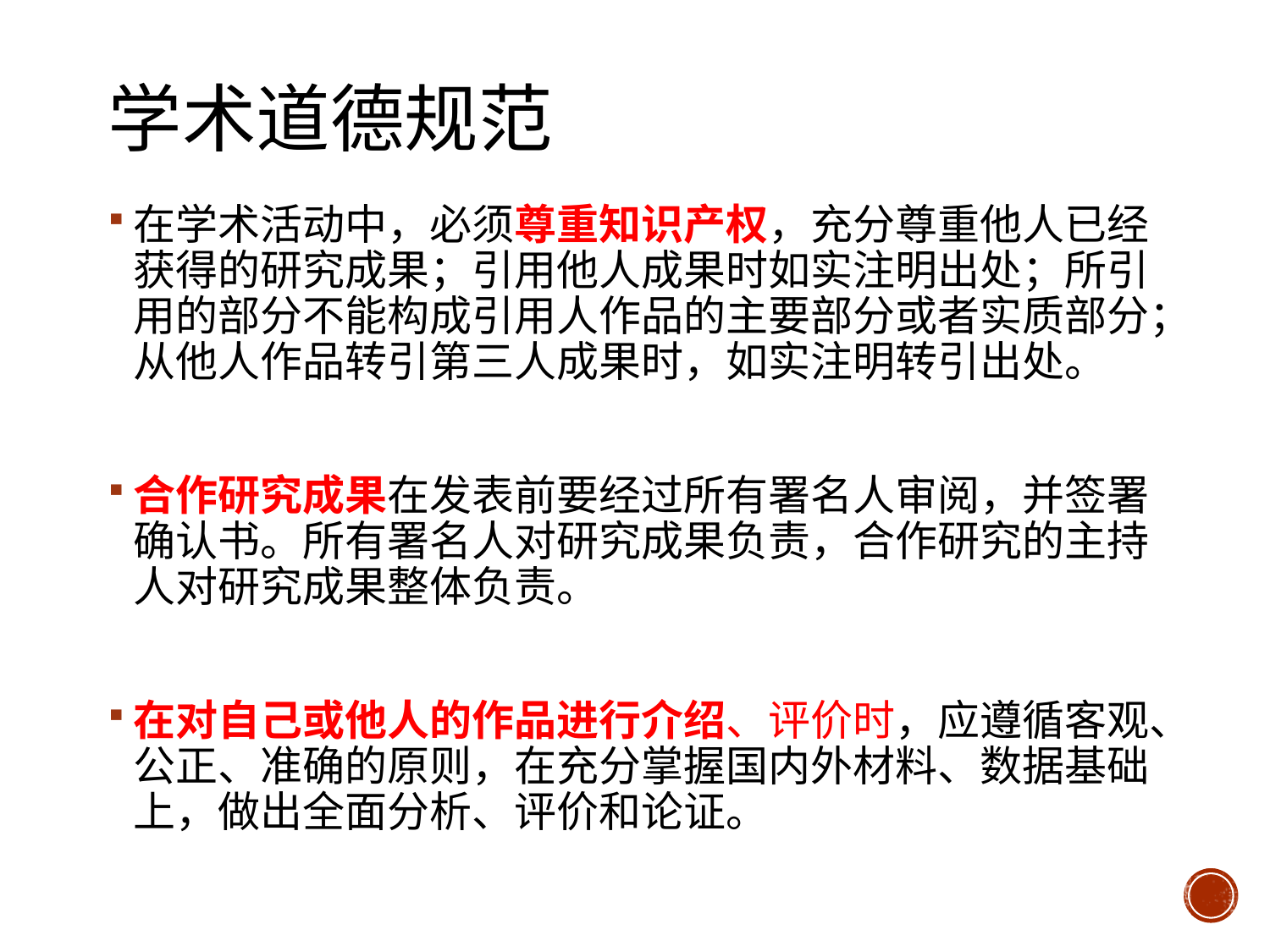

# 学术道德规范
在学术活动中，必须尊重知识产权，充分尊重他人已经获得的研究成果；引用他人成果时如实注明出处；所引用的部分不能构成引用人作品的主要部分或者实质部分；从他人作品转引第三人成果时，如实注明转引出处。

合作研究成果在发表前要经过所有署名人审阅，并签署确认书。所有署名人对研究成果负责，合作研究的主持人对研究成果整体负责。

在对自己或他人的作品进行介绍、评价时，应遵循客观、公正、准确的原则，在充分掌握国内外材料、数据基础上，做出全面分析、评价和论证。